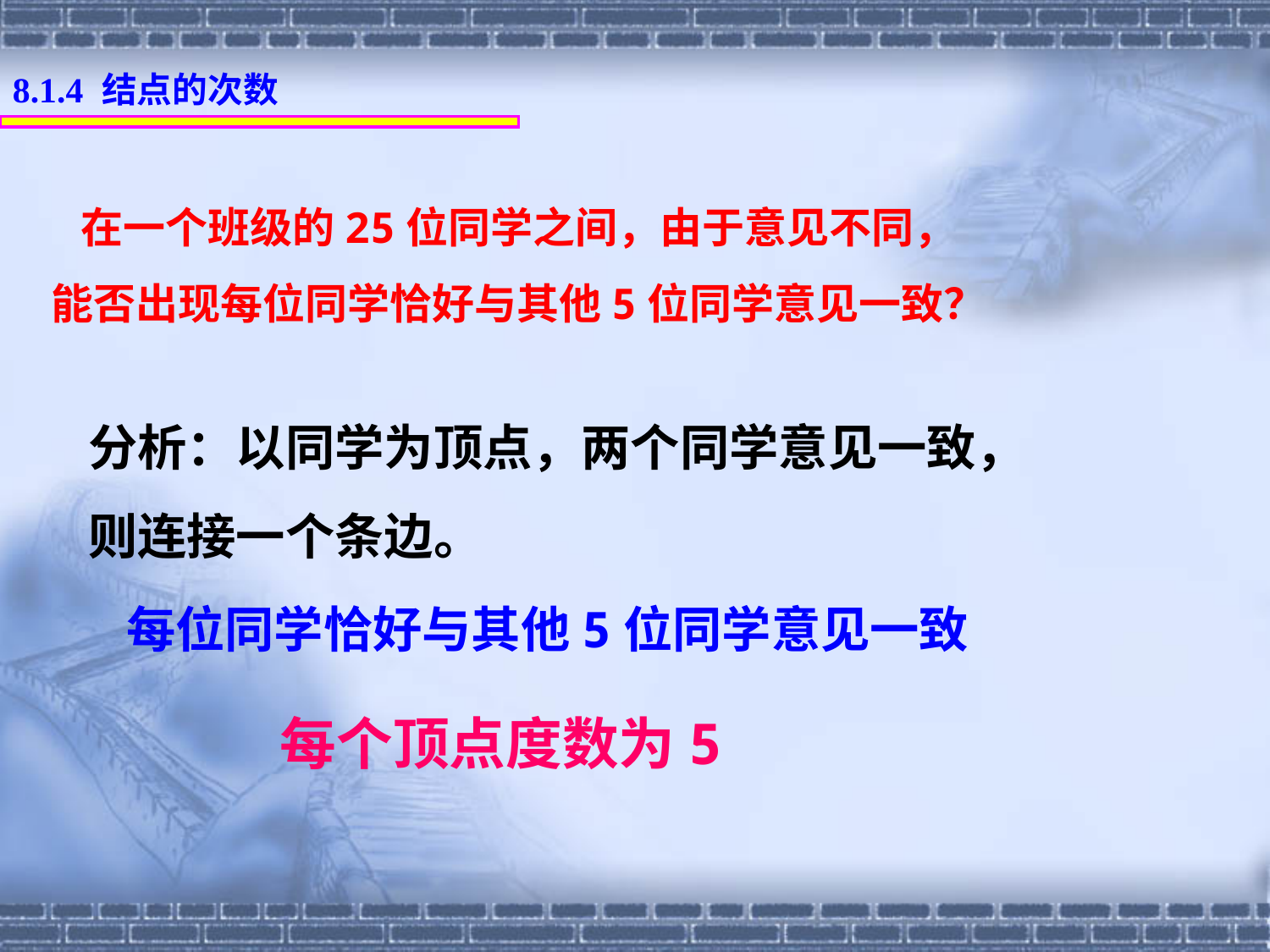

8.1.4 结点的次数

在一个班级的25位同学之间，由于意见不同，
能否出现每位同学恰好与其他5位同学意见一致？
分析：以同学为顶点，两个同学意见一致，
则连接一个条边。
每位同学恰好与其他5位同学意见一致
每个顶点度数为5